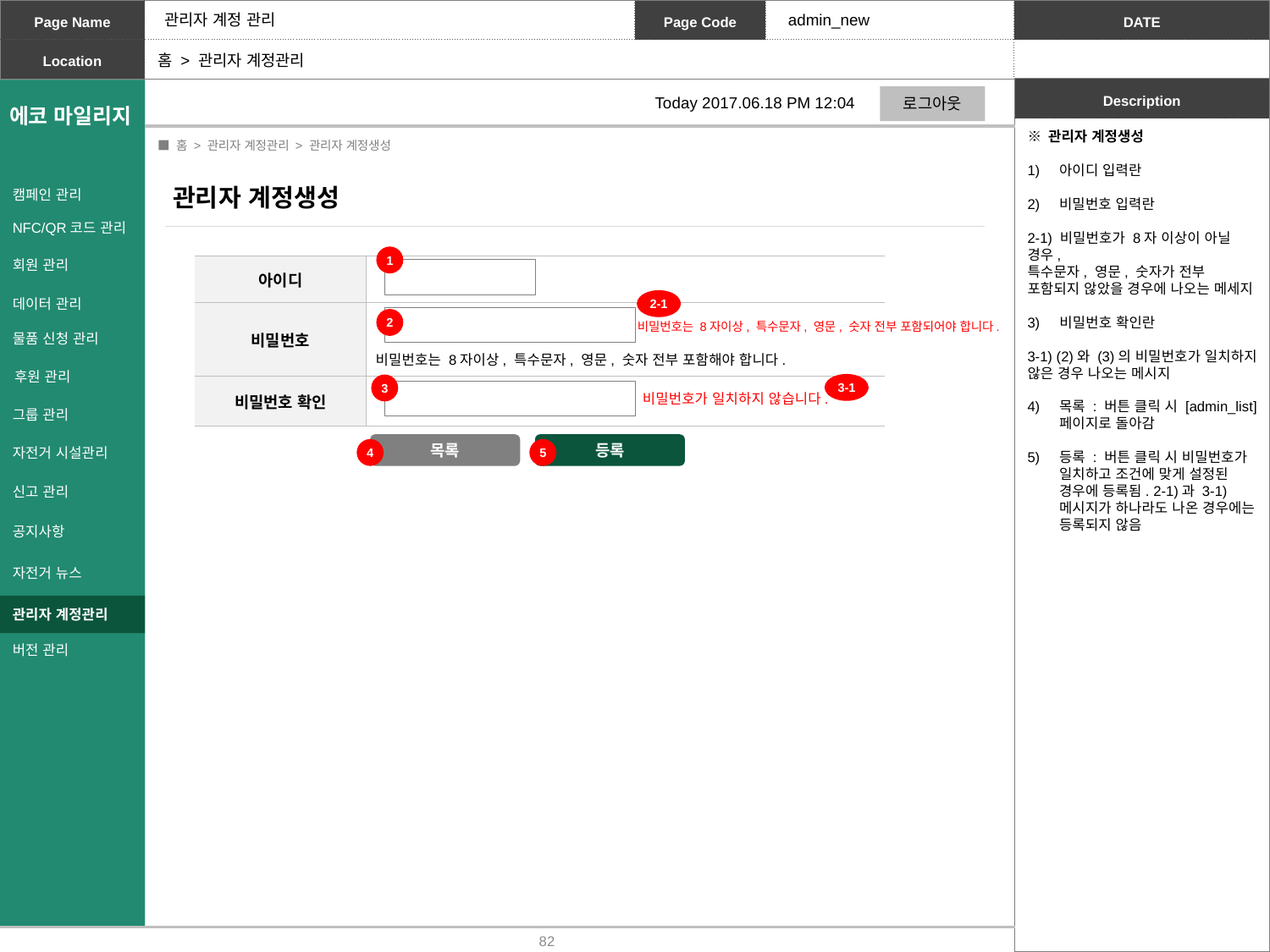

관리자 계정 관리
admin_new
홈 > 관리자 계정관리

로그아웃
Today 2017.06.18 PM 12:04
에코 마일리지
※ 관리자 계정생성

아이디 입력란

비밀번호 입력란

2-1) 비밀번호가 8자 이상이 아닐 경우,
특수문자, 영문, 숫자가 전부 포함되지 않았을 경우에 나오는 메세지

3)    비밀번호 확인란

3-1) (2)와 (3)의 비밀번호가 일치하지 않은 경우 나오는 메시지

목록 : 버튼 클릭 시 [admin_list] 페이지로 돌아감

등록 : 버튼 클릭 시 비밀번호가 일치하고 조건에 맞게 설정된 경우에 등록됨. 2-1)과 3-1) 메시지가 하나라도 나온 경우에는 등록되지 않음
   ■ 홈 > 관리자 계정관리 > 관리자 계정생성
관리자 계정생성
캠페인 관리
NFC/QR코드 관리
회원 관리
데이터 관리
물품 신청 관리
후원 관리
그룹 관리
자전거 시설관리
신고 관리
공지사항
자전거 뉴스

1
| 아이디 |  |
| --- | --- |
| 비밀번호 |  |
| 비밀번호 확인 |  |

2-1

2
비밀번호는 8자이상, 특수문자, 영문, 숫자 전부 포함되어야 합니다.
비밀번호는 8자이상, 특수문자, 영문, 숫자 전부 포함해야 합니다.
3-1
3

비밀번호가 일치하지 않습니다.
목록
등록
4
5
관리자 계정관리

버전 관리
82